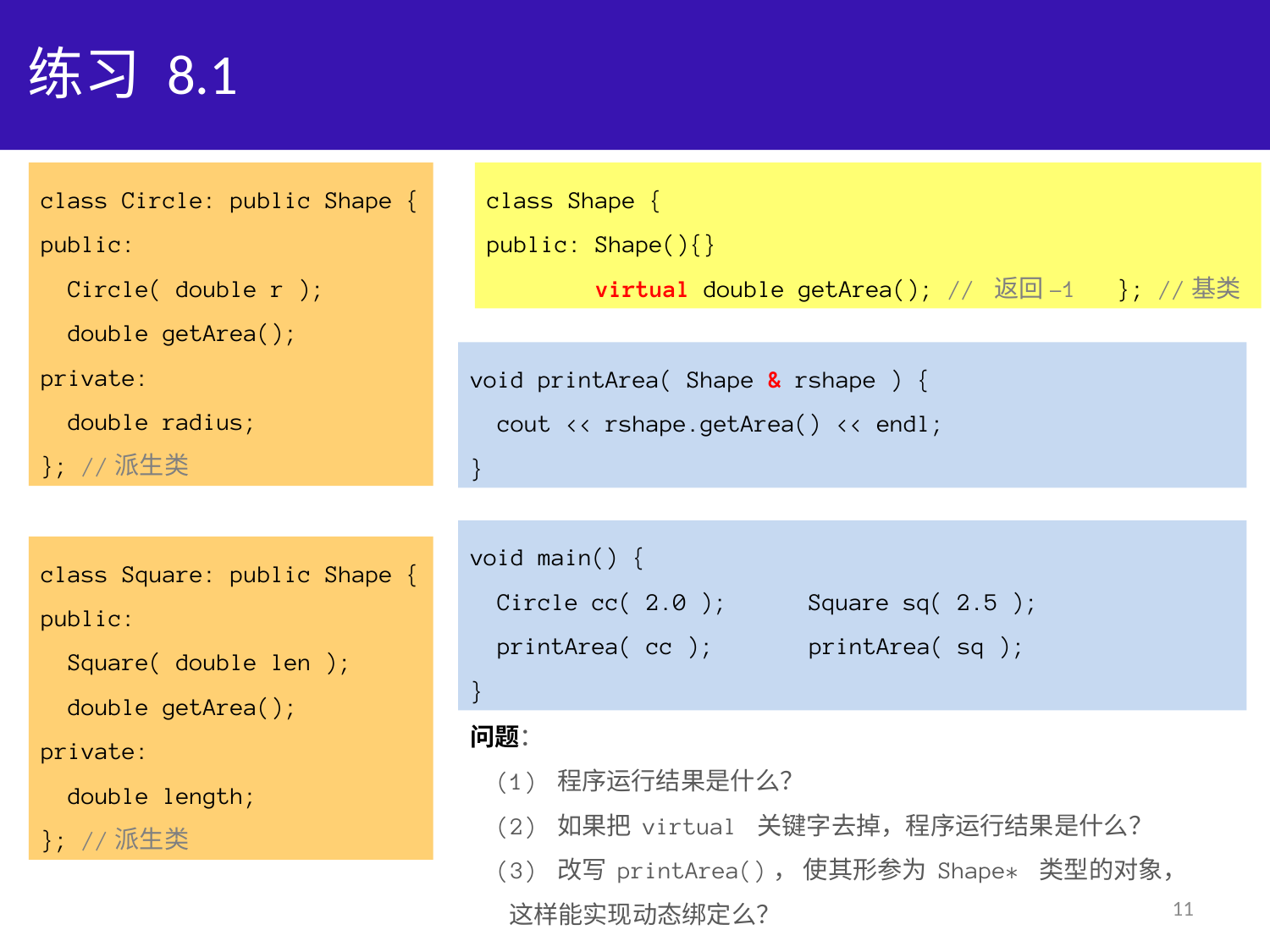

# 练习 8.1
class Circle: public Shape {
public:
  Circle( double r );
  double getArea();
private:
  double radius;
}; //派生类
class Shape {
public: Shape(){}
        virtual double getArea(); // 返回-1   }; //基类
void printArea( Shape & rshape ) {
  cout << rshape.getArea() << endl;
}
void main() {
  Circle cc( 2.0 );      Square sq( 2.5 );
  printArea( cc );       printArea( sq );
}
class Square: public Shape {
public:
  Square( double len );
  double getArea();
private:
  double length;
}; //派生类
问题：
  (1) 程序运行结果是什么？
  (2) 如果把 virtual 关键字去掉，程序运行结果是什么？
  (3) 改写 printArea()， 使其形参为 Shape* 类型的对象，
      这样能实现动态绑定么？
11